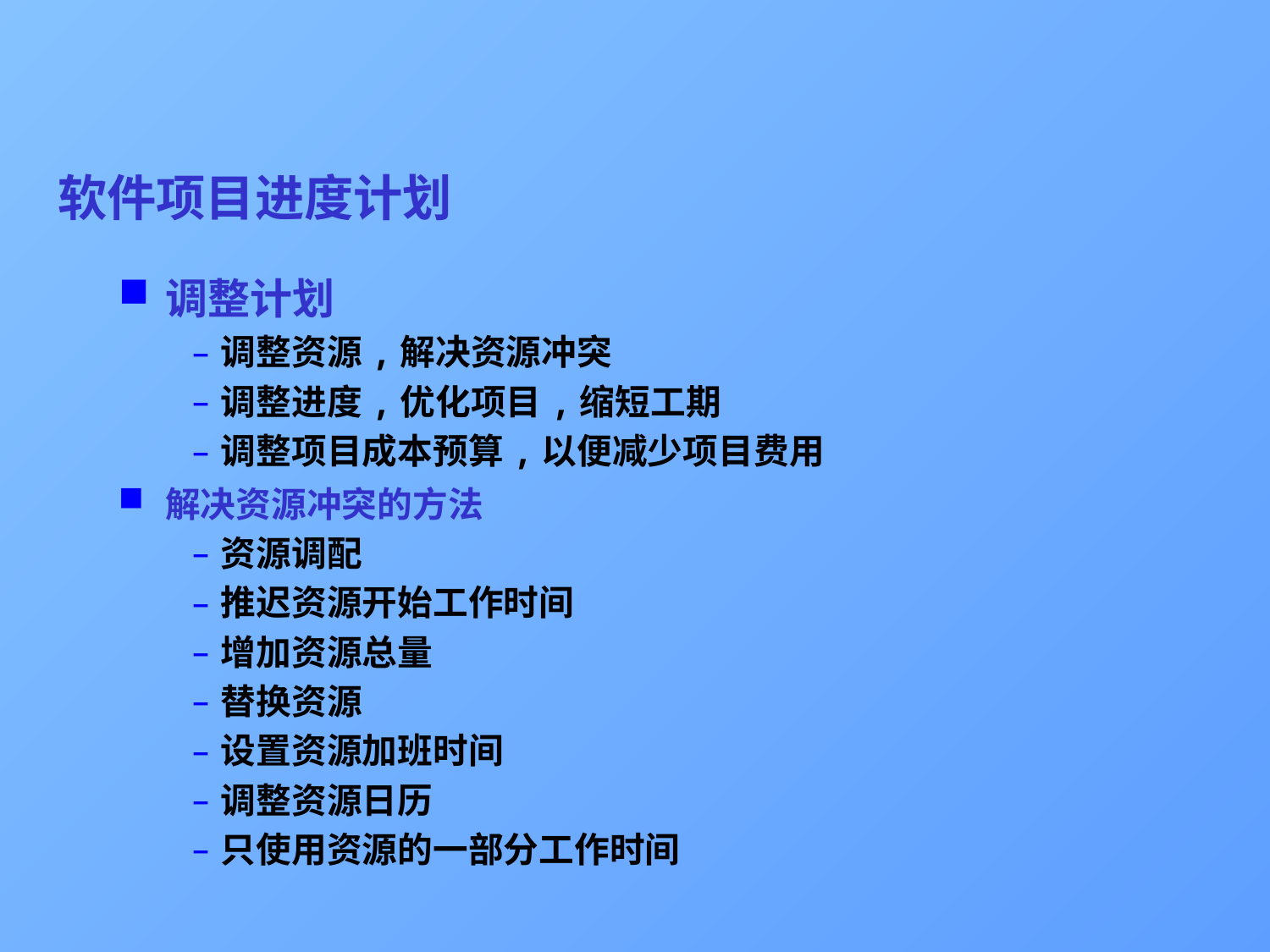

# 软件项目进度计划
调整计划
调整资源,解决资源冲突
调整进度,优化项目,缩短工期
调整项目成本预算,以便减少项目费用
解决资源冲突的方法
资源调配
推迟资源开始工作时间
增加资源总量
替换资源
设置资源加班时间
调整资源日历
只使用资源的一部分工作时间